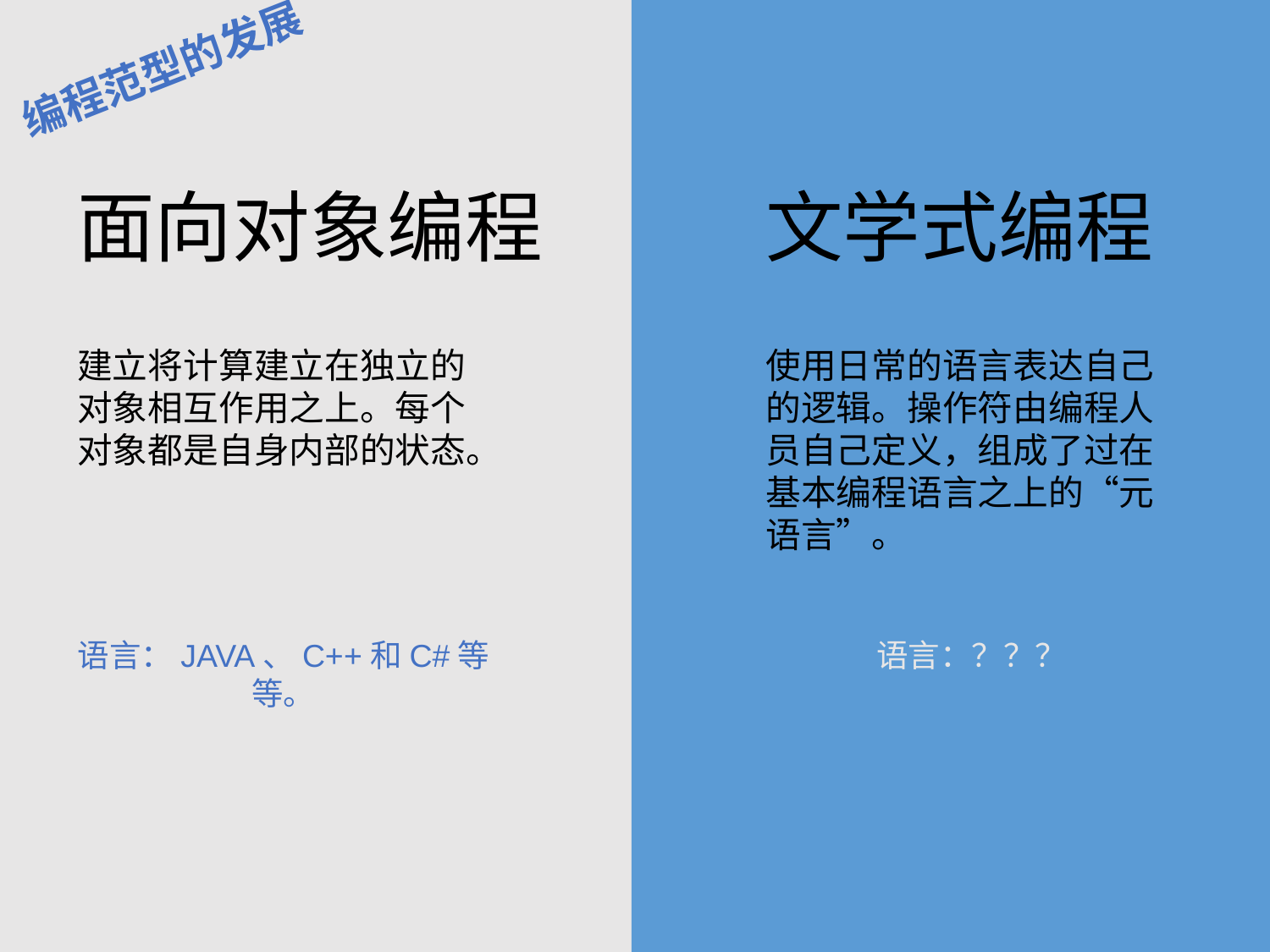

编程范型的发展
面向对象编程
文学式编程
建立将计算建立在独立的对象相互作用之上。每个对象都是自身内部的状态。
使用日常的语言表达自己的逻辑。操作符由编程人员自己定义，组成了过在基本编程语言之上的“元语言”。
语言：JAVA、C++和C#等等。
语言：？？？